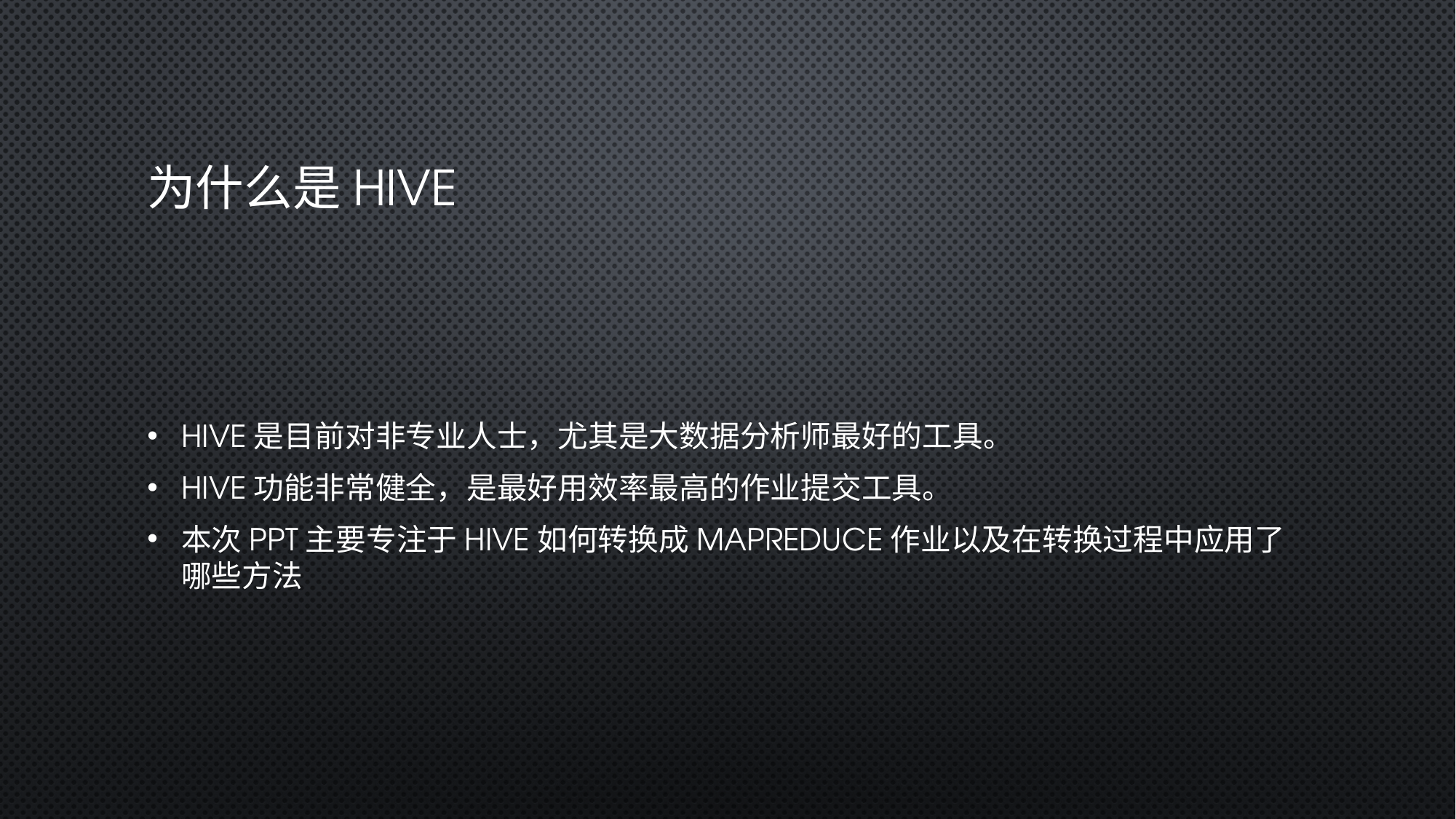

# 为什么是Hive
Hive是目前对非专业人士，尤其是大数据分析师最好的工具。
Hive功能非常健全，是最好用效率最高的作业提交工具。
本次PPT主要专注于Hive如何转换成MapReduce作业以及在转换过程中应用了哪些方法